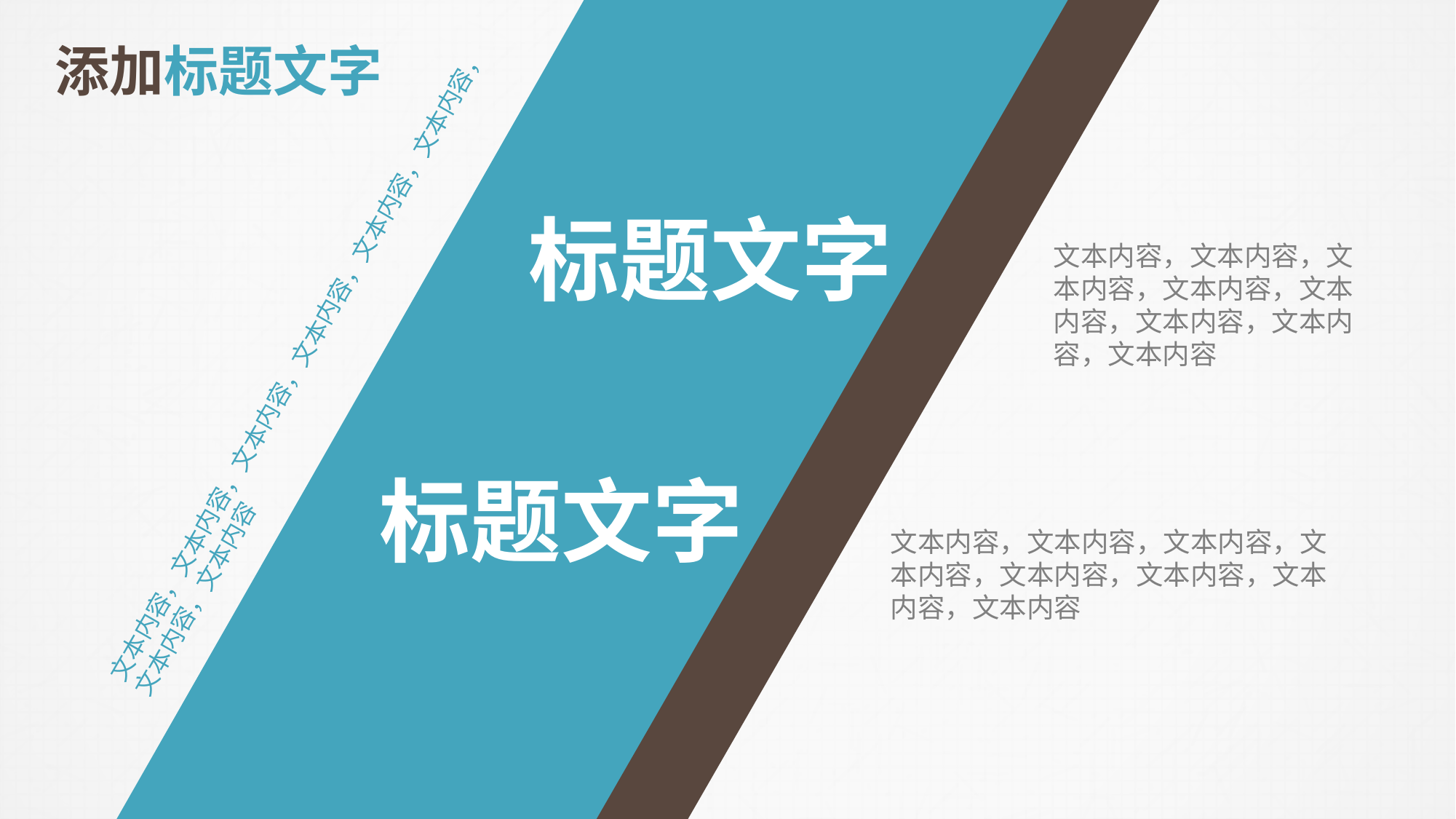

添加标题文字
标题文字
文本内容，文本内容，文本内容，文本内容，文本内容，文本内容，文本内容，文本内容
文本内容，文本内容，文本内容，文本内容，文本内容，文本内容，文本内容，文本内容
标题文字
文本内容，文本内容，文本内容，文本内容，文本内容，文本内容，文本内容，文本内容